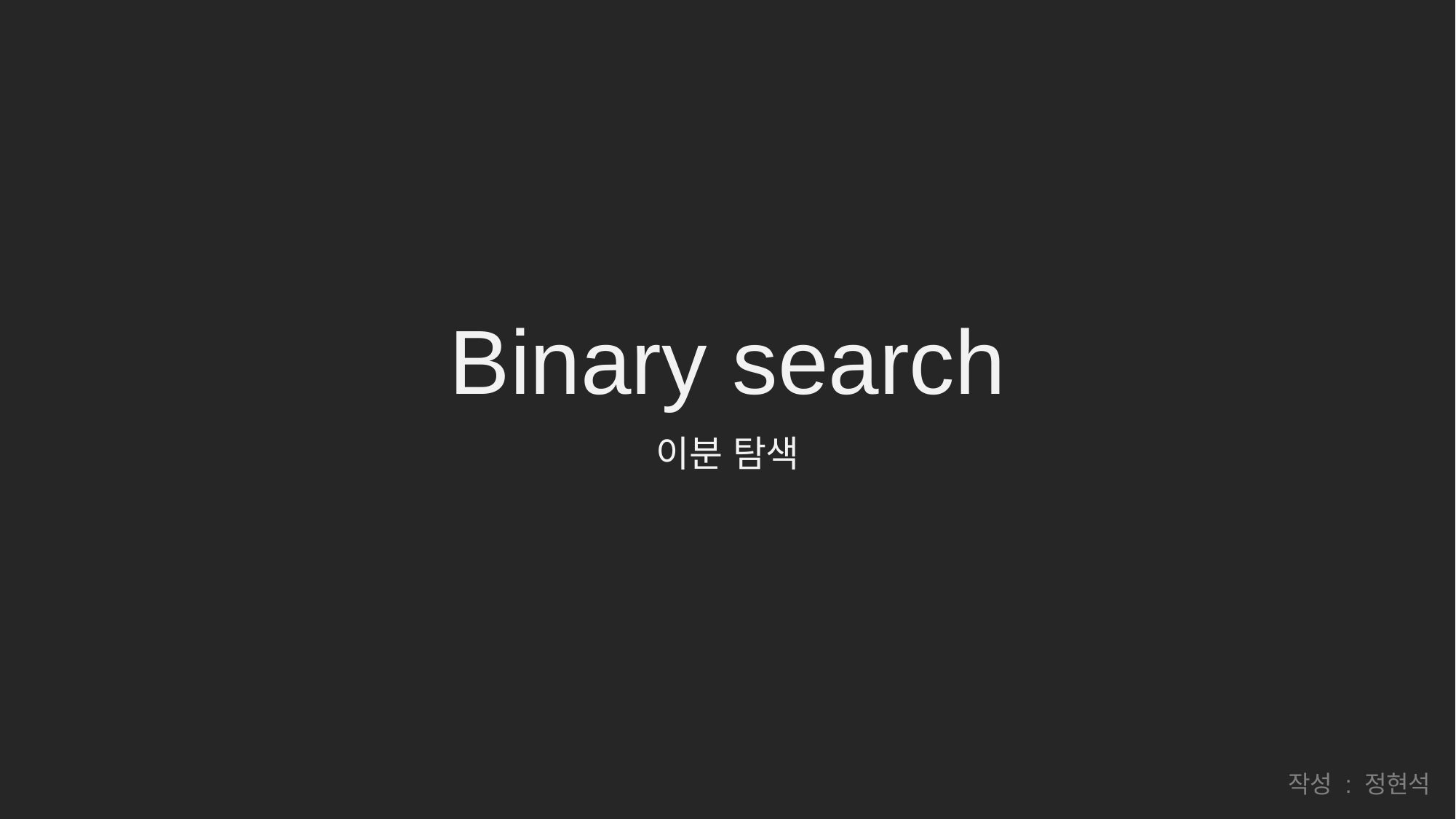

# Binary search
이분 탐색
작성 : 정현석